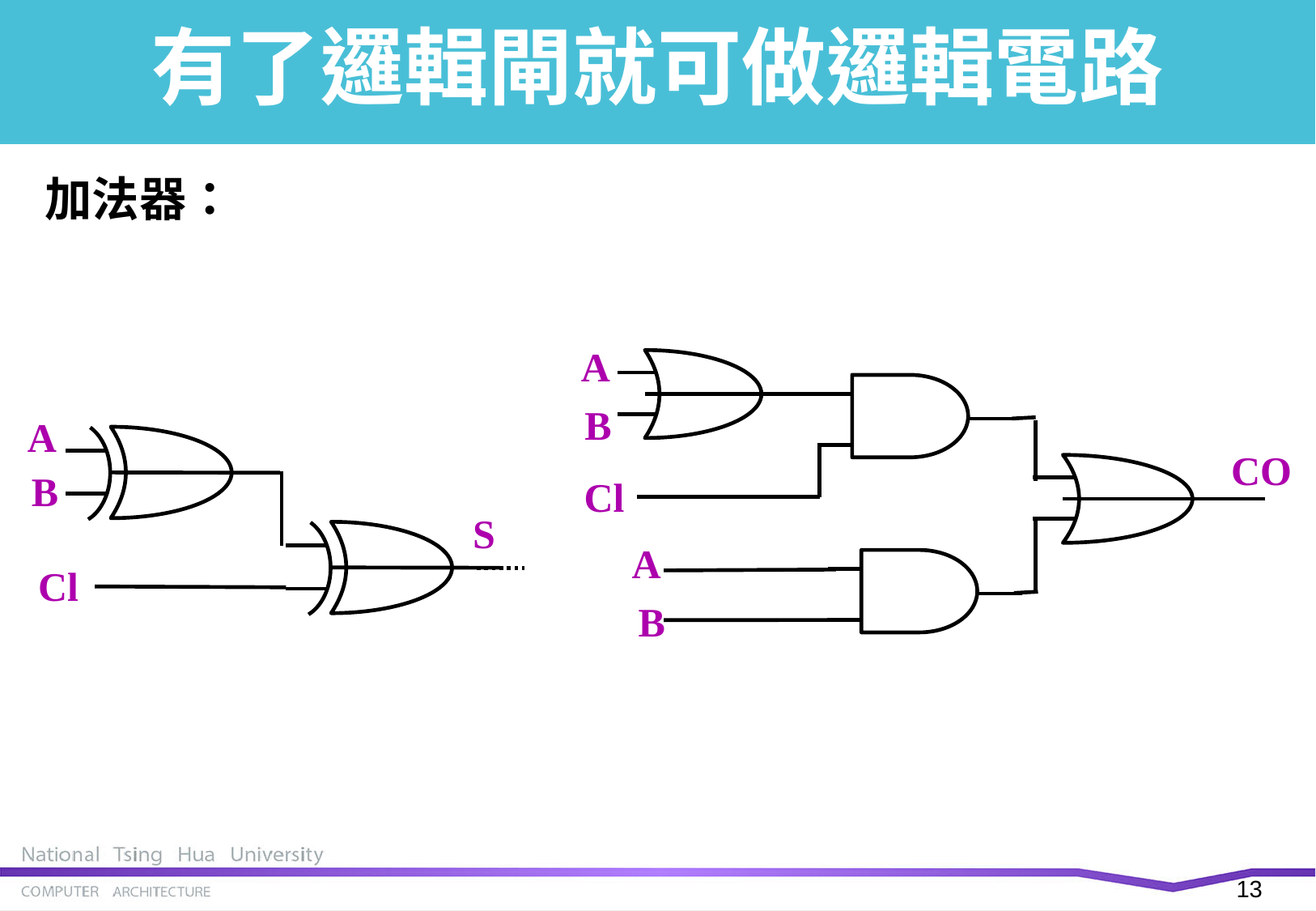

# 有了邏輯閘就可做邏輯電路
加法器：
A

B
A

CO

B
Cl
S

A

Cl
B
13